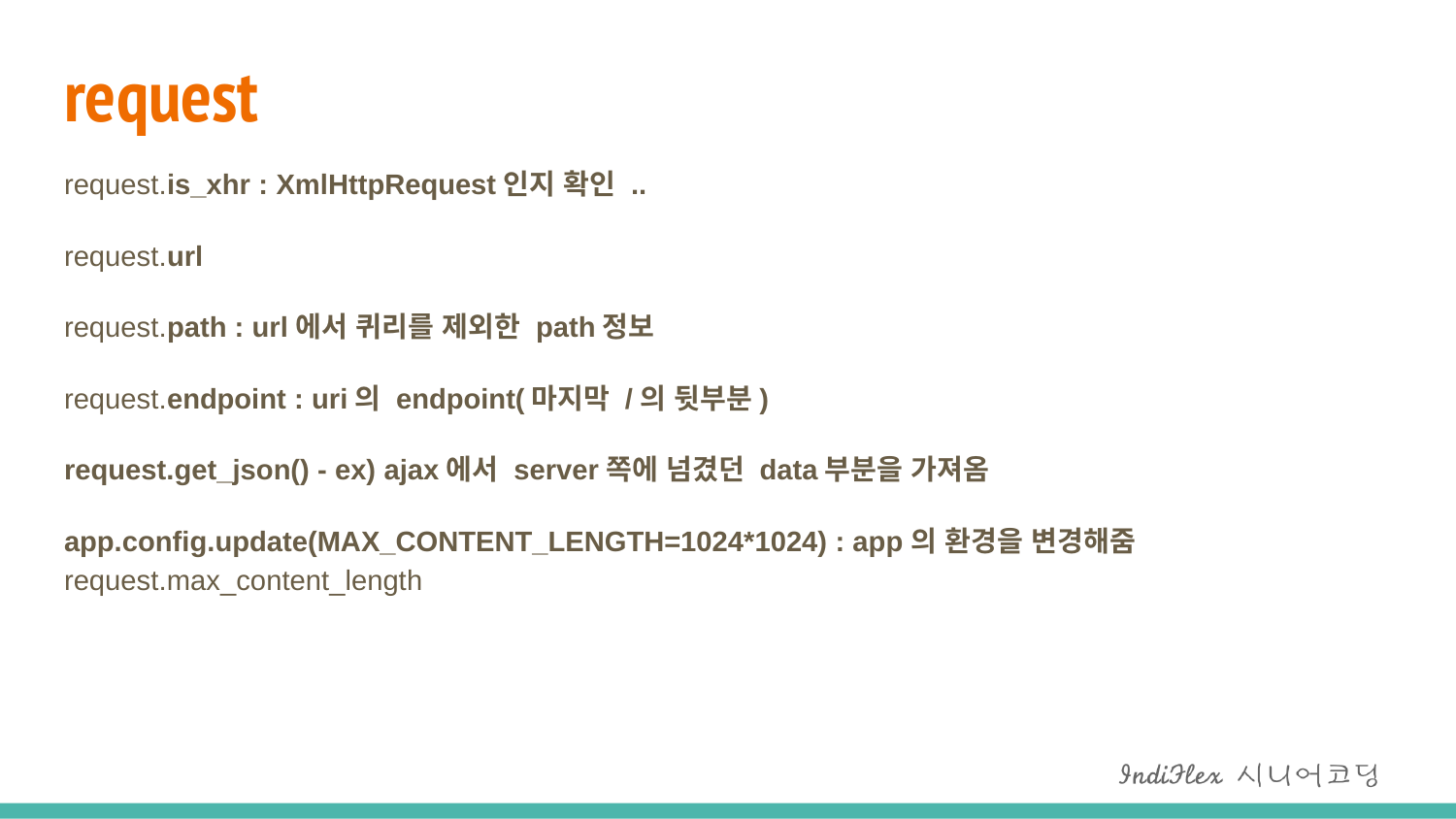

# request
request.is_xhr : XmlHttpRequest인지 확인 ..
request.url
request.path : url에서 퀴리를 제외한 path정보
request.endpoint : uri의 endpoint(마지막 /의 뒷부분)
request.get_json() - ex) ajax에서 server쪽에 넘겼던 data부분을 가져옴
app.config.update(MAX_CONTENT_LENGTH=1024*1024) : app의 환경을 변경해줌
request.max_content_length